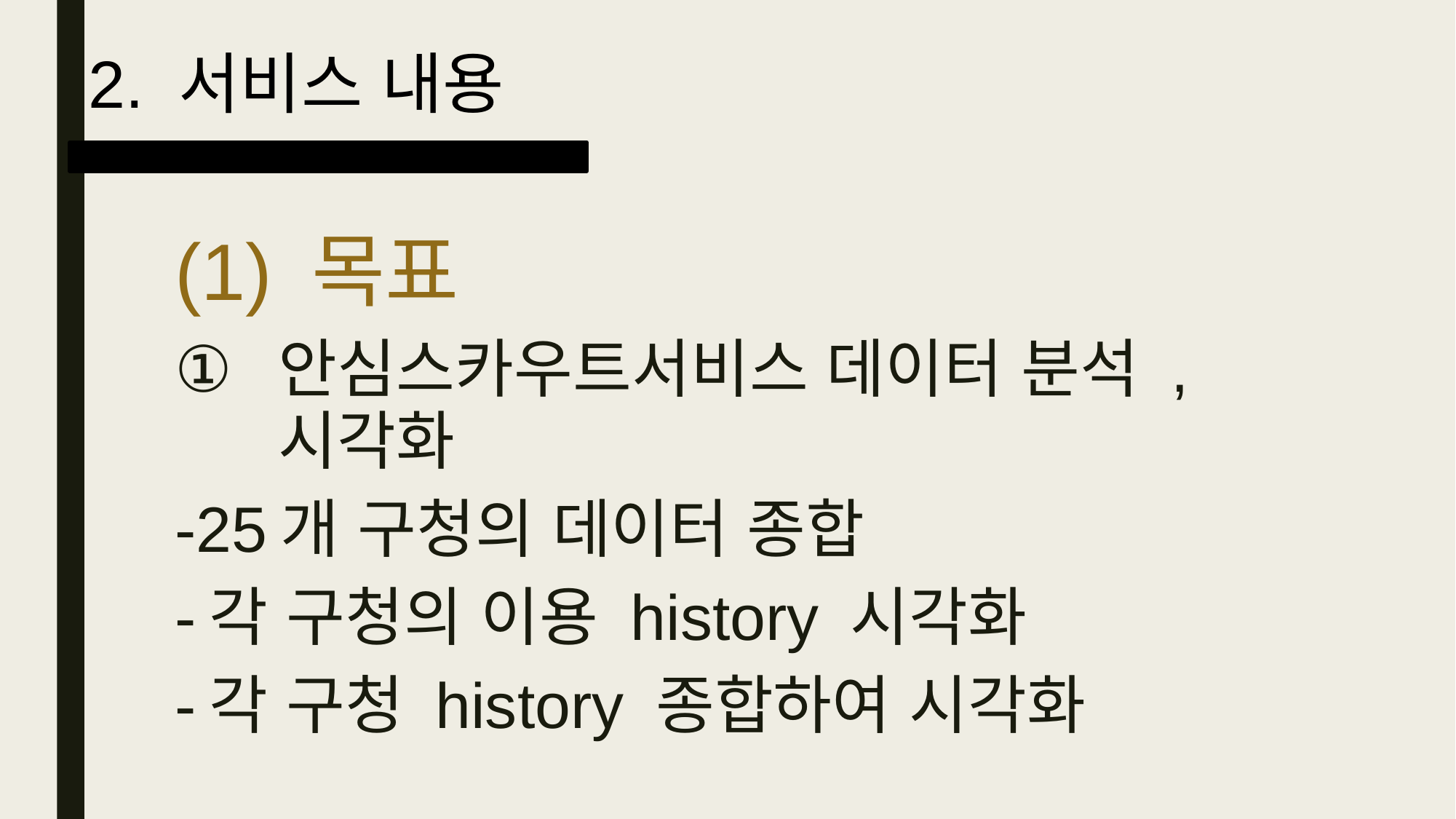

2. 서비스 내용

(1) 목표
안심스카우트서비스 데이터 분석 ,시각화
-25개 구청의 데이터 종합
-각 구청의 이용 history 시각화
-각 구청 history 종합하여 시각화